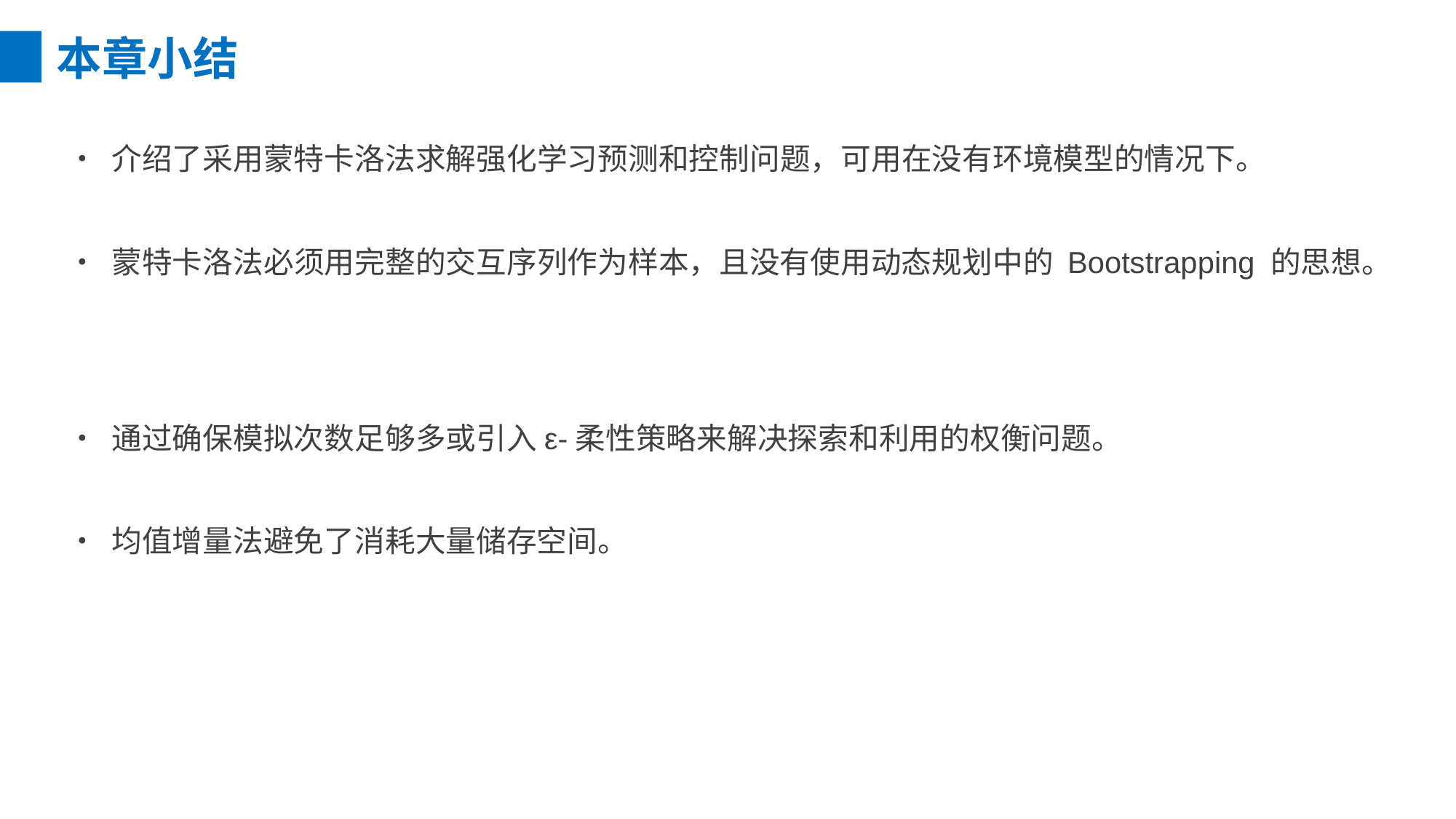

本章小结
• 介绍了采用蒙特卡洛法求解强化学习预测和控制问题，可用在没有环境模型的情况下。

• 蒙特卡洛法必须用完整的交互序列作为样本，且没有使用动态规划中的 Bootstrapping 的思想。

• 通过确保模拟次数足够多或引入ε-柔性策略来解决探索和利用的权衡问题。

• 均值增量法避免了消耗大量储存空间。